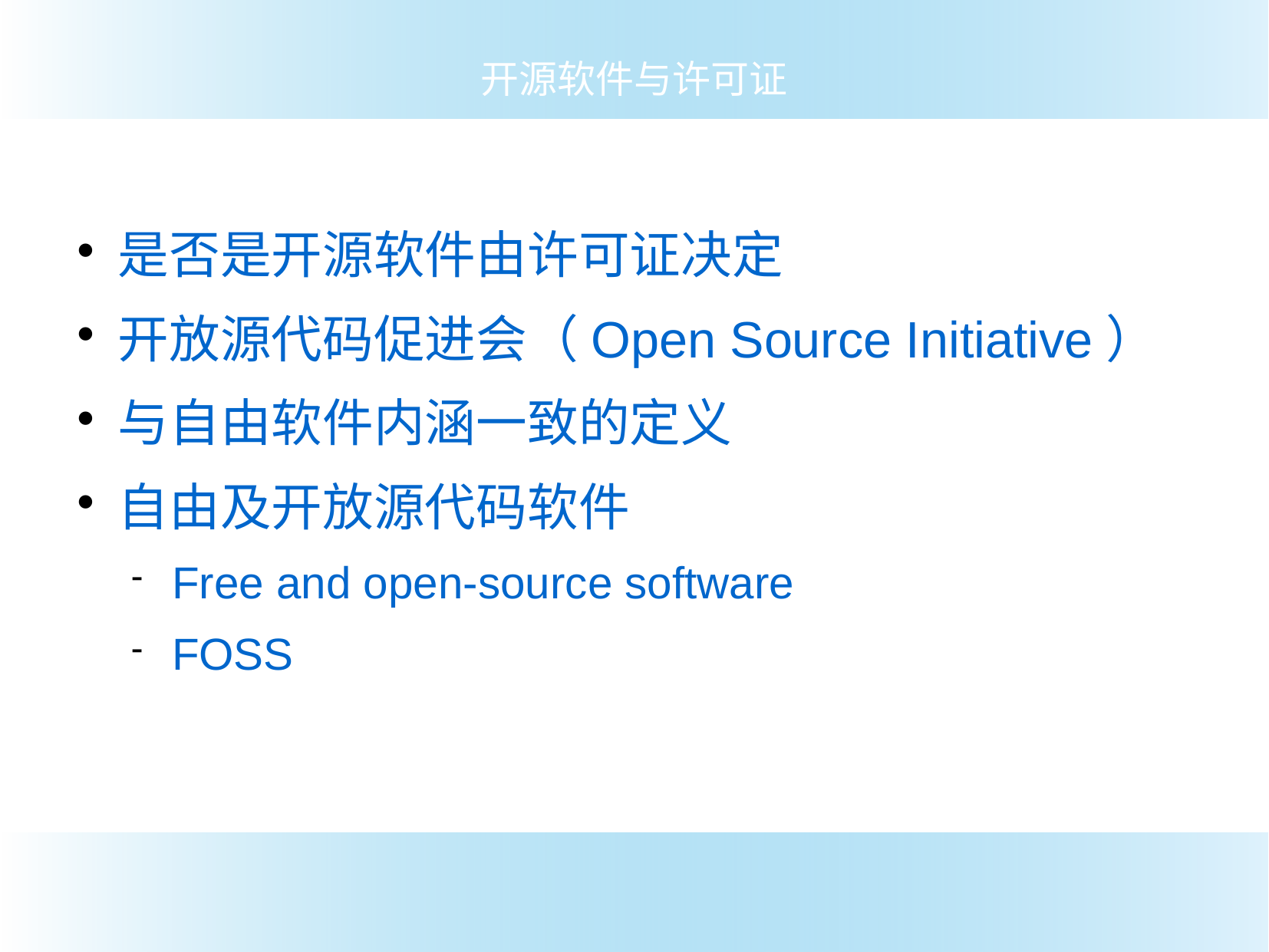

开源软件与许可证
是否是开源软件由许可证决定
开放源代码促进会（Open Source Initiative）
与自由软件内涵一致的定义
自由及开放源代码软件
Free and open-source software
FOSS